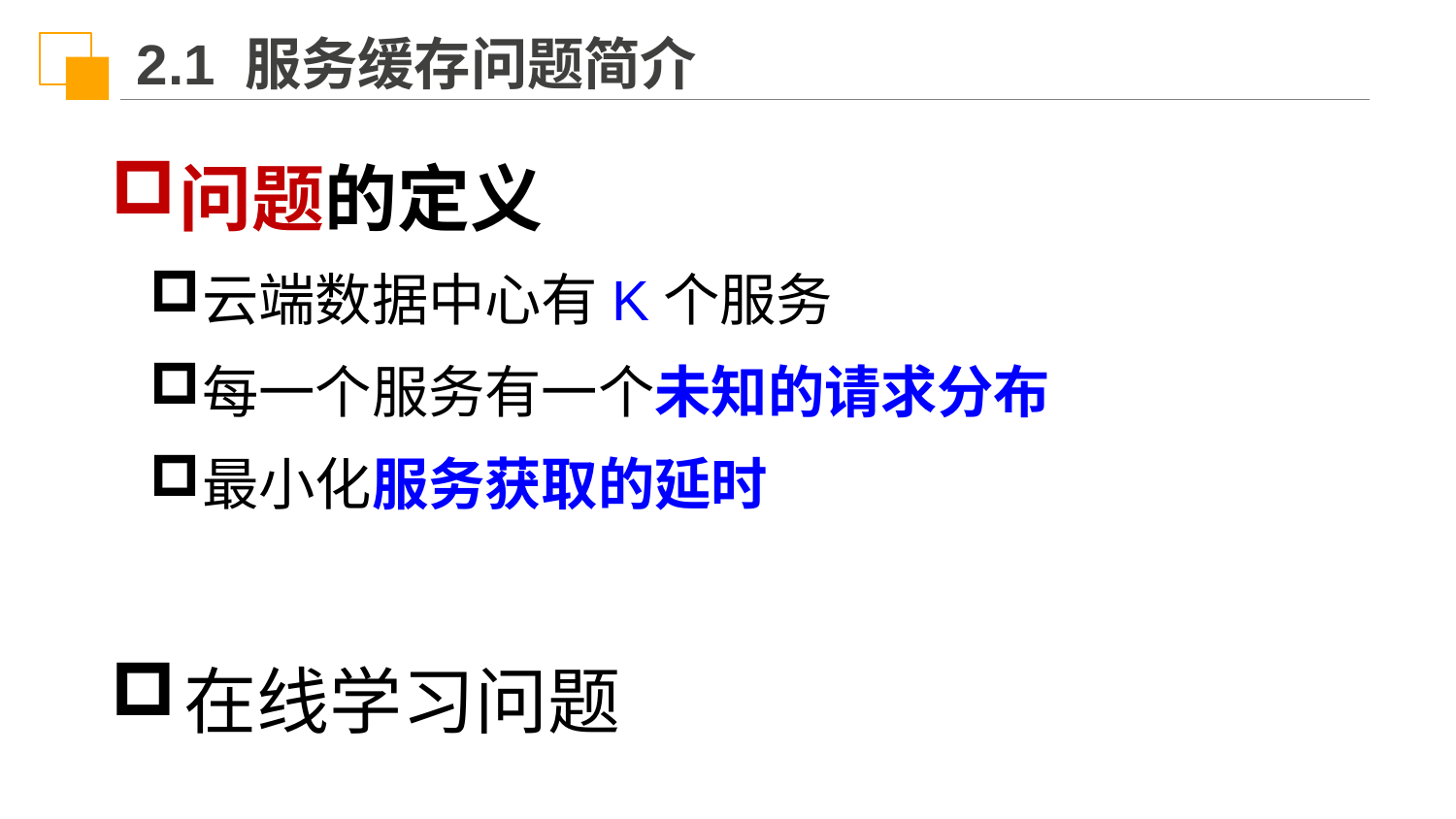

2.1 服务缓存问题简介
问题的定义
云端数据中心有K个服务
每一个服务有一个未知的请求分布
最小化服务获取的延时
在线学习问题